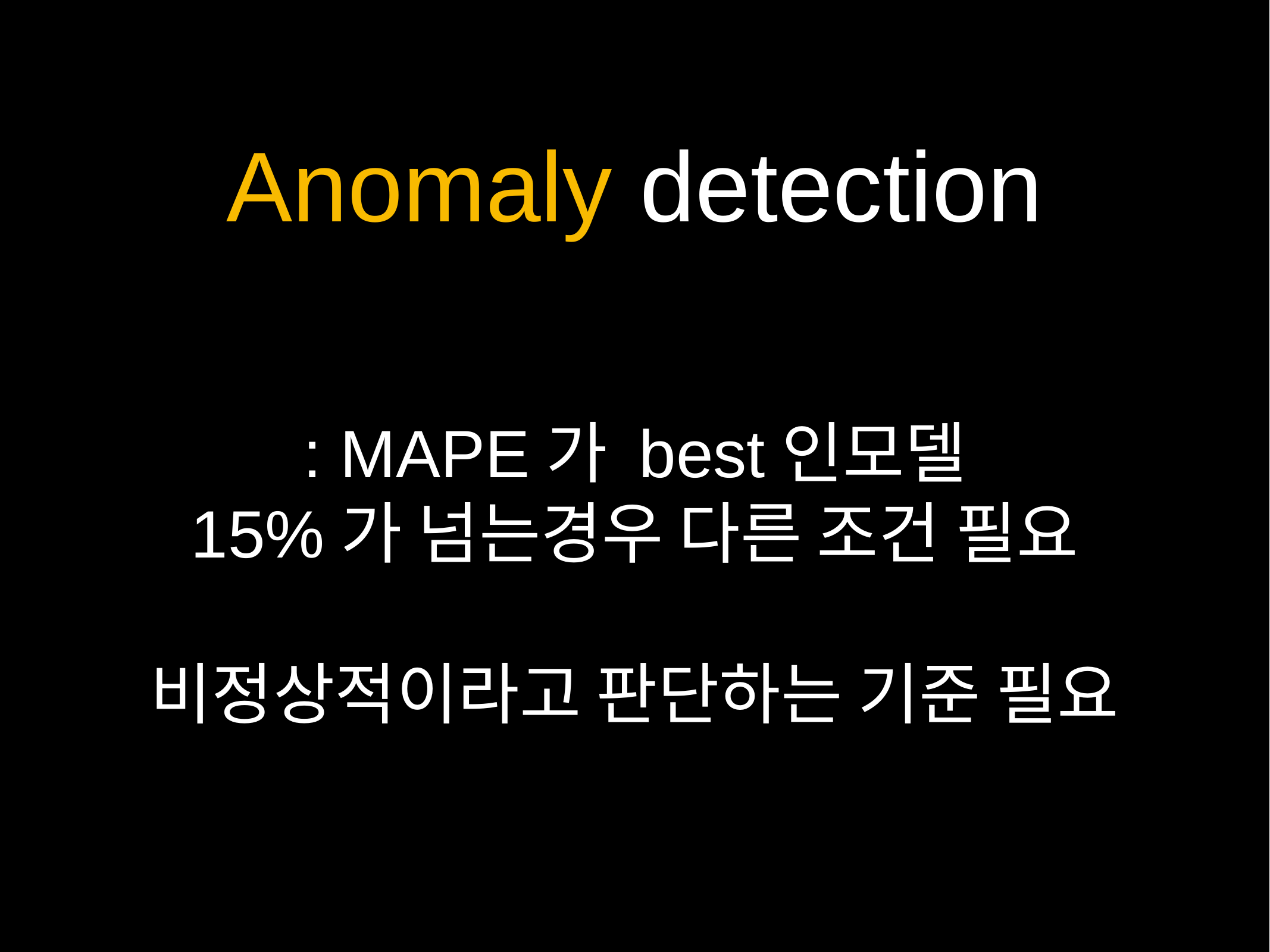

# Anomaly detection
: MAPE가 best인모델
15%가 넘는경우 다른 조건 필요

비정상적이라고 판단하는 기준 필요